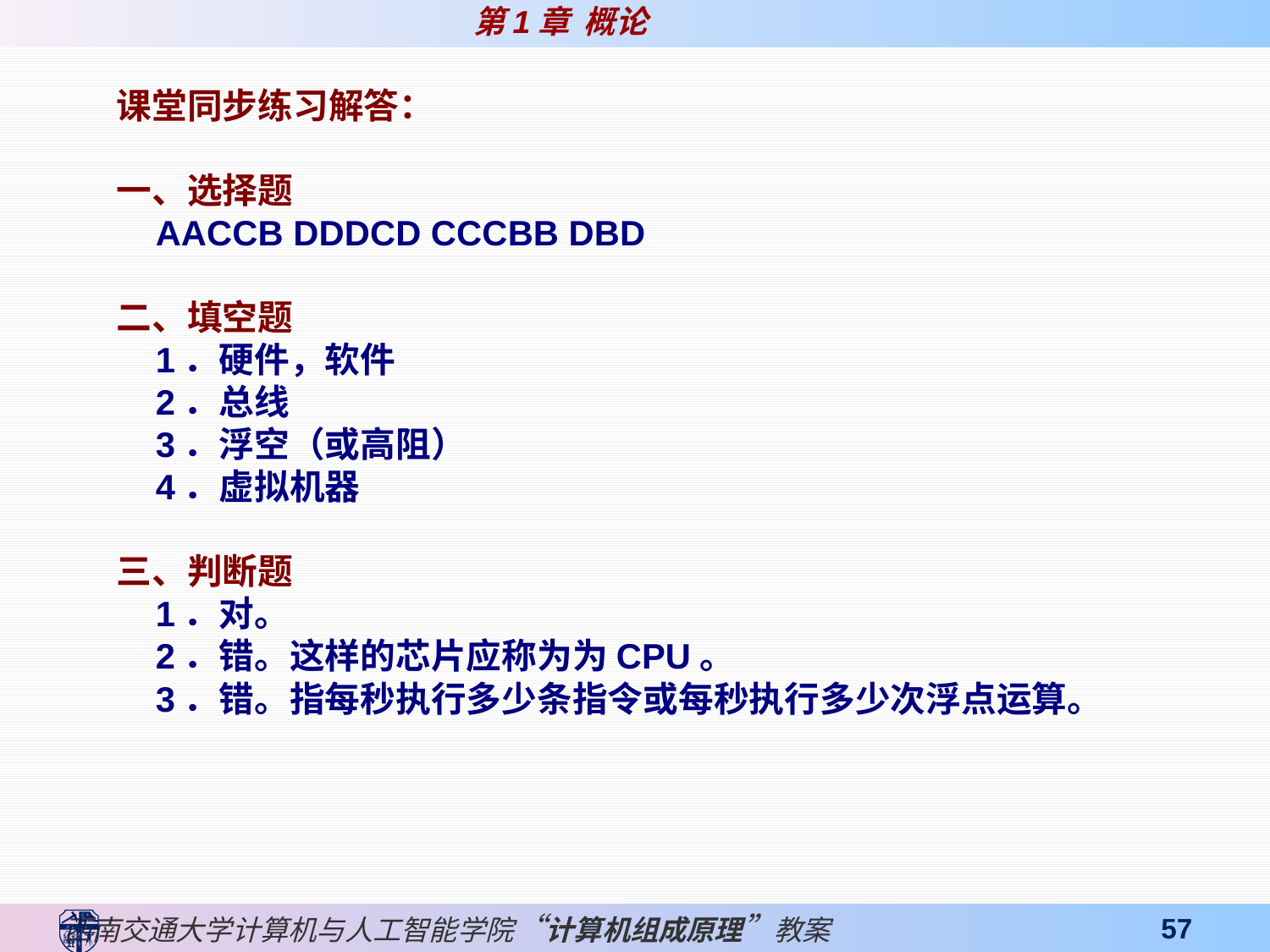

课堂同步练习解答：

一、选择题
    AACCB DDDCD CCCBB DBD

二、填空题
    1．硬件，软件
    2．总线
    3．浮空（或高阻）
    4．虚拟机器

三、判断题
    1．对。
    2．错。这样的芯片应称为为CPU。
    3．错。指每秒执行多少条指令或每秒执行多少次浮点运算。